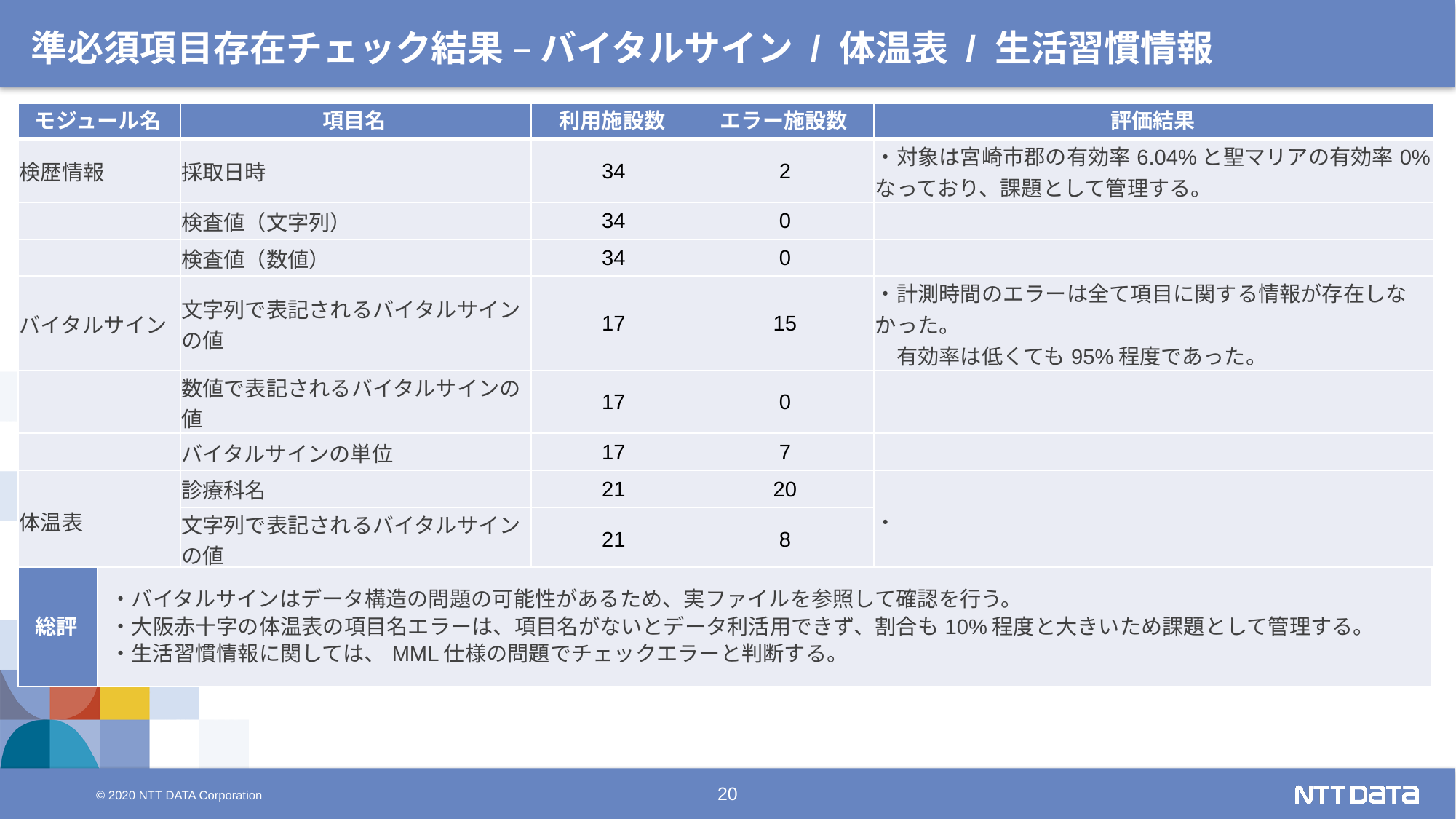

# 準必須項目存在チェック結果 – バイタルサイン / 体温表 / 生活習慣情報
| モジュール名 | 項目名 | 利用施設数 | エラー施設数 | 評価結果 |
| --- | --- | --- | --- | --- |
| 検歴情報 | 採取日時 | 34 | 2 | ・対象は宮崎市郡の有効率6.04%と聖マリアの有効率0%なっており、課題として管理する。 |
|  | 検査値（文字列） | 34 | 0 |  |
|  | 検査値（数値） | 34 | 0 |  |
| バイタルサイン | 文字列で表記されるバイタルサインの値 | 17 | 15 | ・計測時間のエラーは全て項目に関する情報が存在しなかった。 　有効率は低くても95%程度であった。 |
|  | 数値で表記されるバイタルサインの値 | 17 | 0 |  |
|  | バイタルサインの単位 | 17 | 7 |  |
| 体温表 | 診療科名 | 21 | 20 | ・ |
|  | 文字列で表記されるバイタルサインの値 | 21 | 8 |  |
|  | 数値で表記されるバイタルサインの値 | 21 | 0 |  |
|  | バイタルサインの単位 | 21 | 10 |  |
| 総評 | ・バイタルサインはデータ構造の問題の可能性があるため、実ファイルを参照して確認を行う。 ・大阪赤十字の体温表の項目名エラーは、項目名がないとデータ利活用できず、割合も10%程度と大きいため課題として管理する。 ・生活習慣情報に関しては、MML仕様の問題でチェックエラーと判断する。 |
| --- | --- |